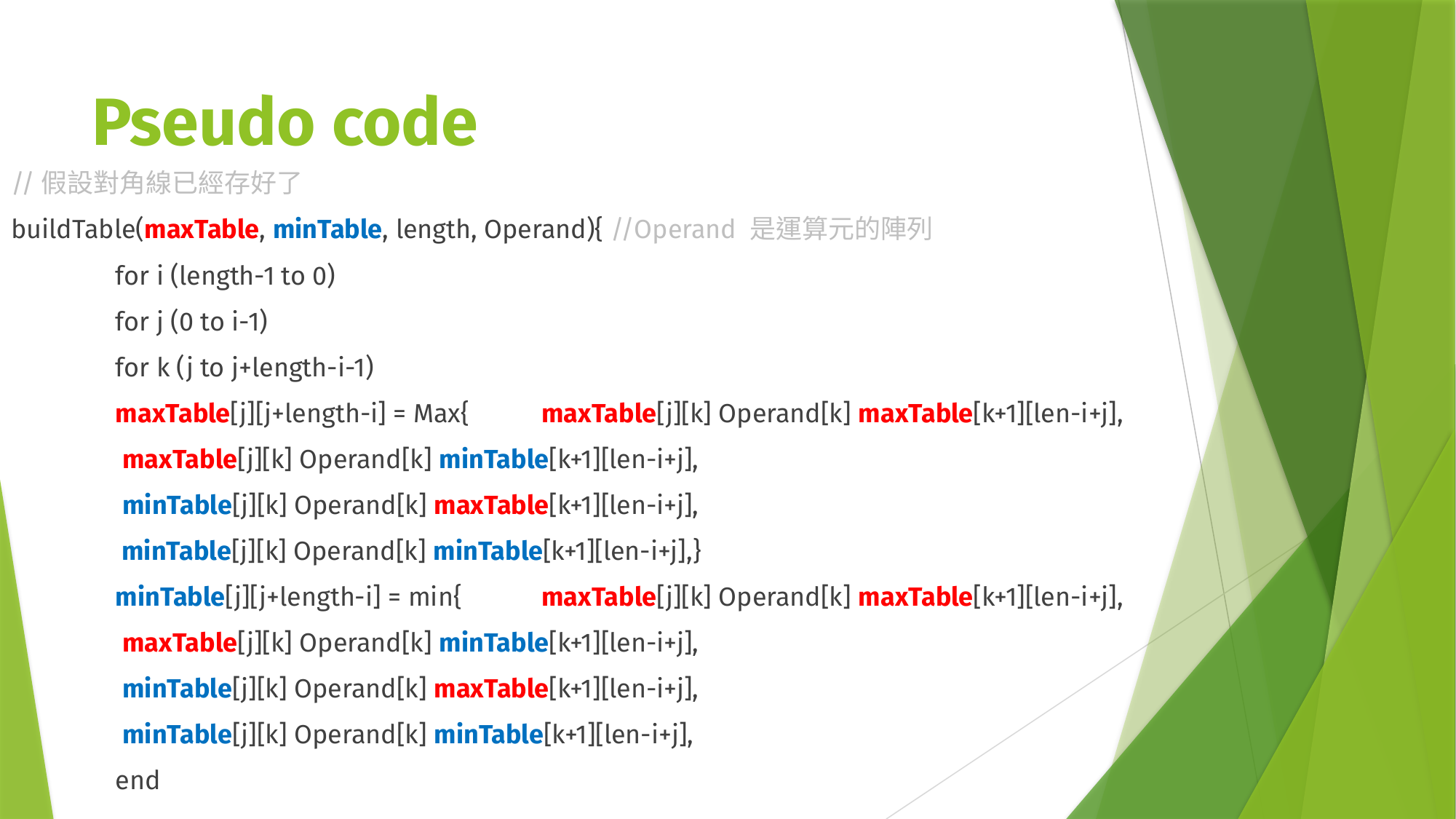

# Pseudo code
//假設對角線已經存好了
buildTable(maxTable, minTable, length, Operand){ //Operand 是運算元的陣列
	for i (length-1 to 0)
		for j (0 to i-1)
			for k (j to j+length-i-1)
				maxTable[j][j+length-i] = Max{	 maxTable[j][k] Operand[k] maxTable[k+1][len-i+j],
											 maxTable[j][k] Operand[k] minTable[k+1][len-i+j],
											 minTable[j][k] Operand[k] maxTable[k+1][len-i+j],
											 minTable[j][k] Operand[k] minTable[k+1][len-i+j],}
				minTable[j][j+length-i] = min{	 maxTable[j][k] Operand[k] maxTable[k+1][len-i+j],
											 maxTable[j][k] Operand[k] minTable[k+1][len-i+j],
											 minTable[j][k] Operand[k] maxTable[k+1][len-i+j],
											 minTable[j][k] Operand[k] minTable[k+1][len-i+j],
	end